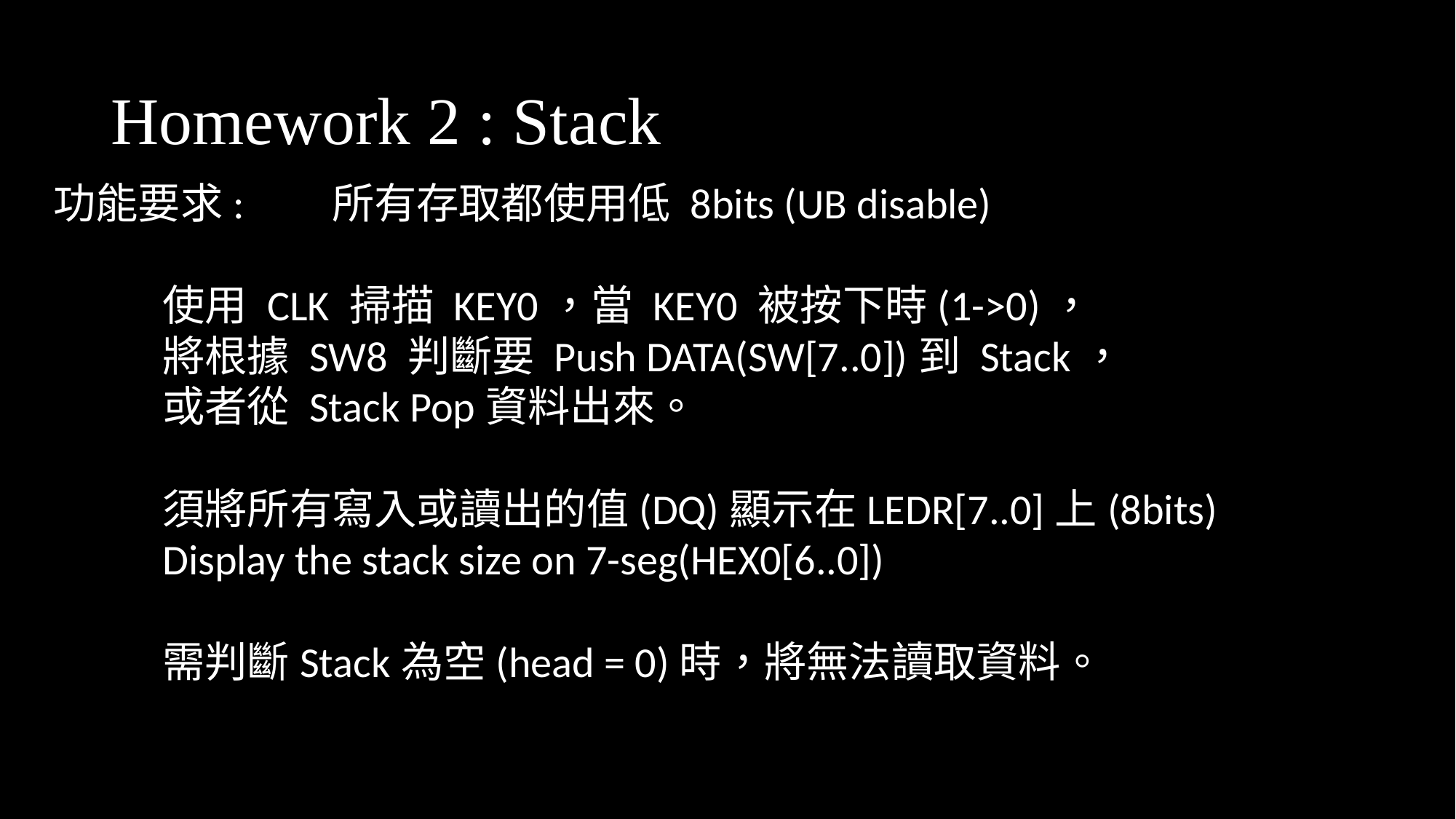

# Homework 2 : Stack
功能要求:        所有存取都使用低 8bits (UB disable)

	使用 CLK 掃描 KEY0，當 KEY0 被按下時(1->0)，
	將根據 SW8 判斷要 Push DATA(SW[7..0])到 Stack，
	或者從 Stack Pop資料出來。

	須將所有寫入或讀出的值(DQ)顯示在LEDR[7..0]上(8bits)
	Display the stack size on 7-seg(HEX0[6..0])

	需判斷Stack為空(head = 0)時，將無法讀取資料。